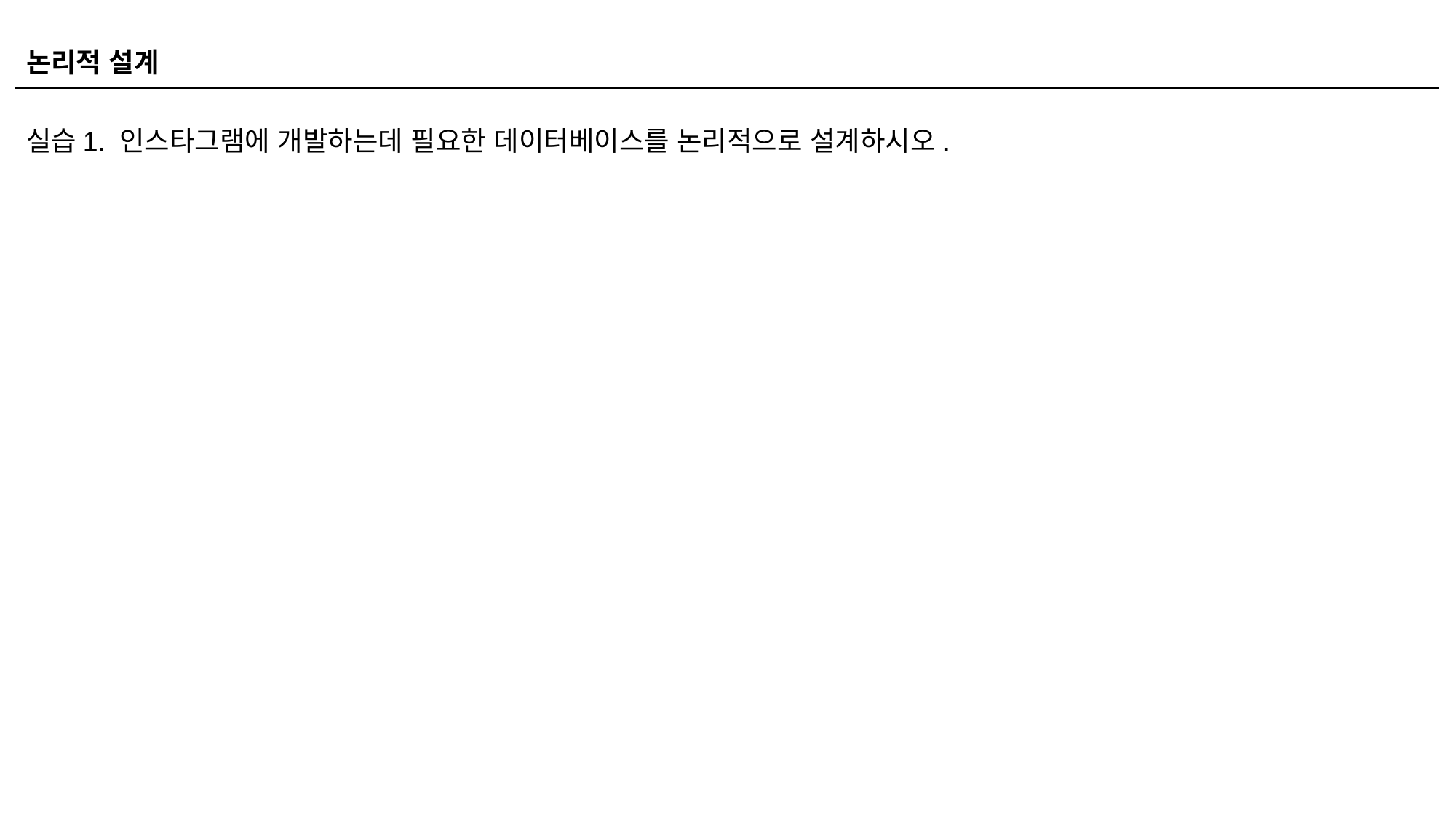

논리적 설계
실습1. 인스타그램에 개발하는데 필요한 데이터베이스를 논리적으로 설계하시오.